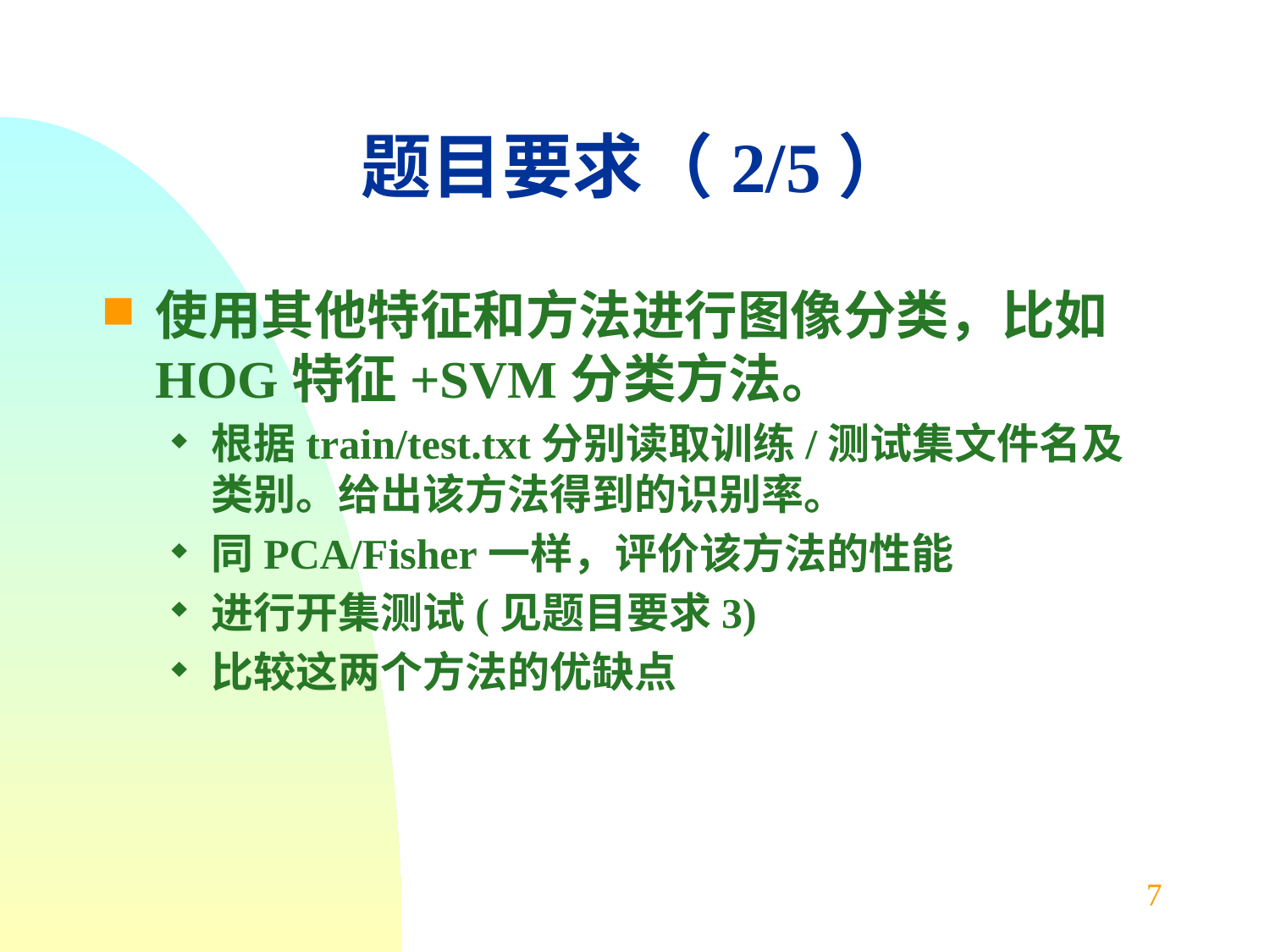

# 题目要求（2/5）
使用其他特征和方法进行图像分类，比如HOG特征+SVM分类方法。
根据train/test.txt分别读取训练/测试集文件名及类别。给出该方法得到的识别率。
同PCA/Fisher一样，评价该方法的性能
进行开集测试(见题目要求3)
比较这两个方法的优缺点

7